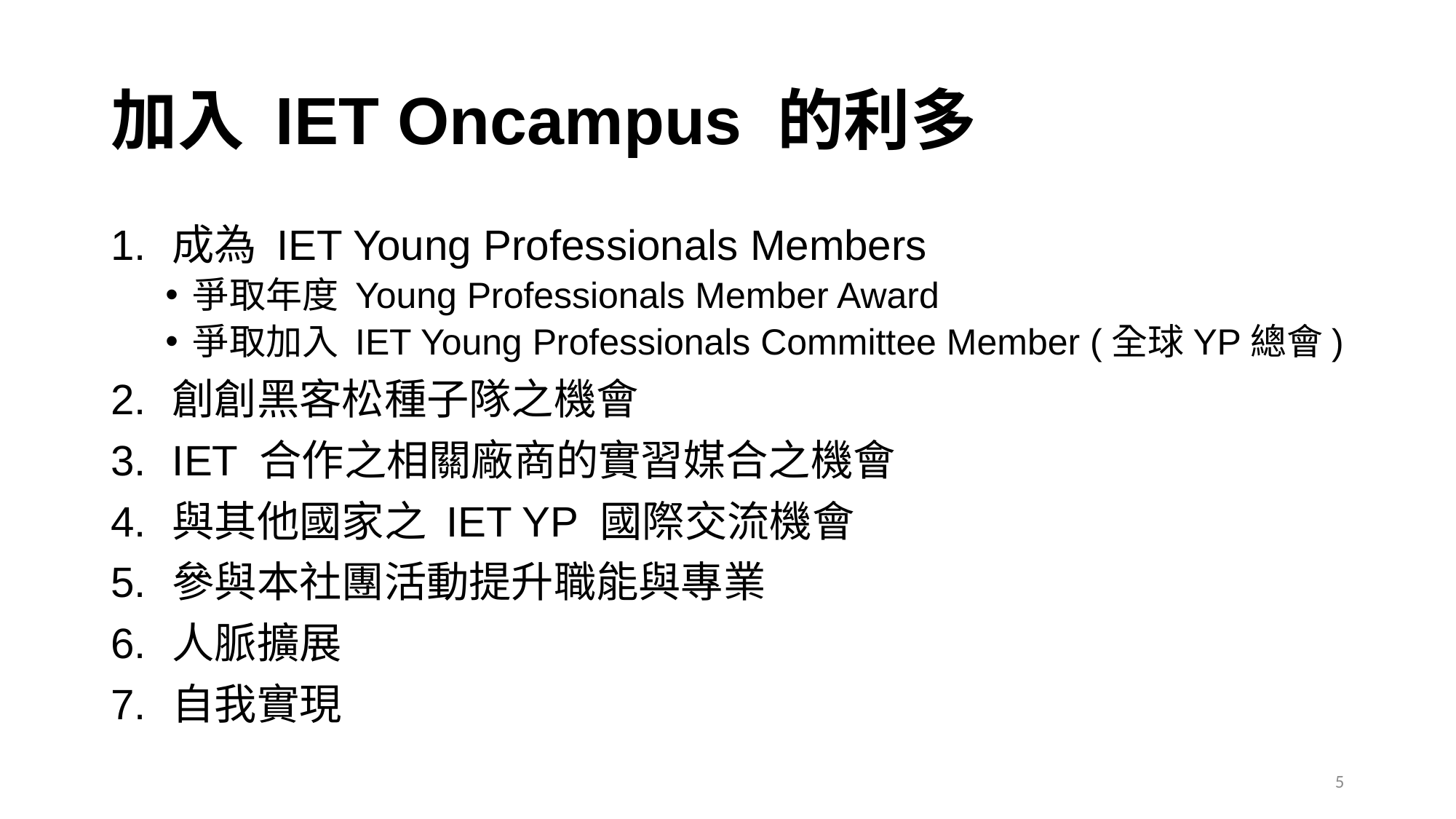

# 加入 IET Oncampus 的利多
成為 IET Young Professionals Members
爭取年度 Young Professionals Member Award
爭取加入 IET Young Professionals Committee Member (全球YP總會)
創創黑客松種子隊之機會
IET 合作之相關廠商的實習媒合之機會
與其他國家之 IET YP 國際交流機會
參與本社團活動提升職能與專業
人脈擴展
自我實現
5